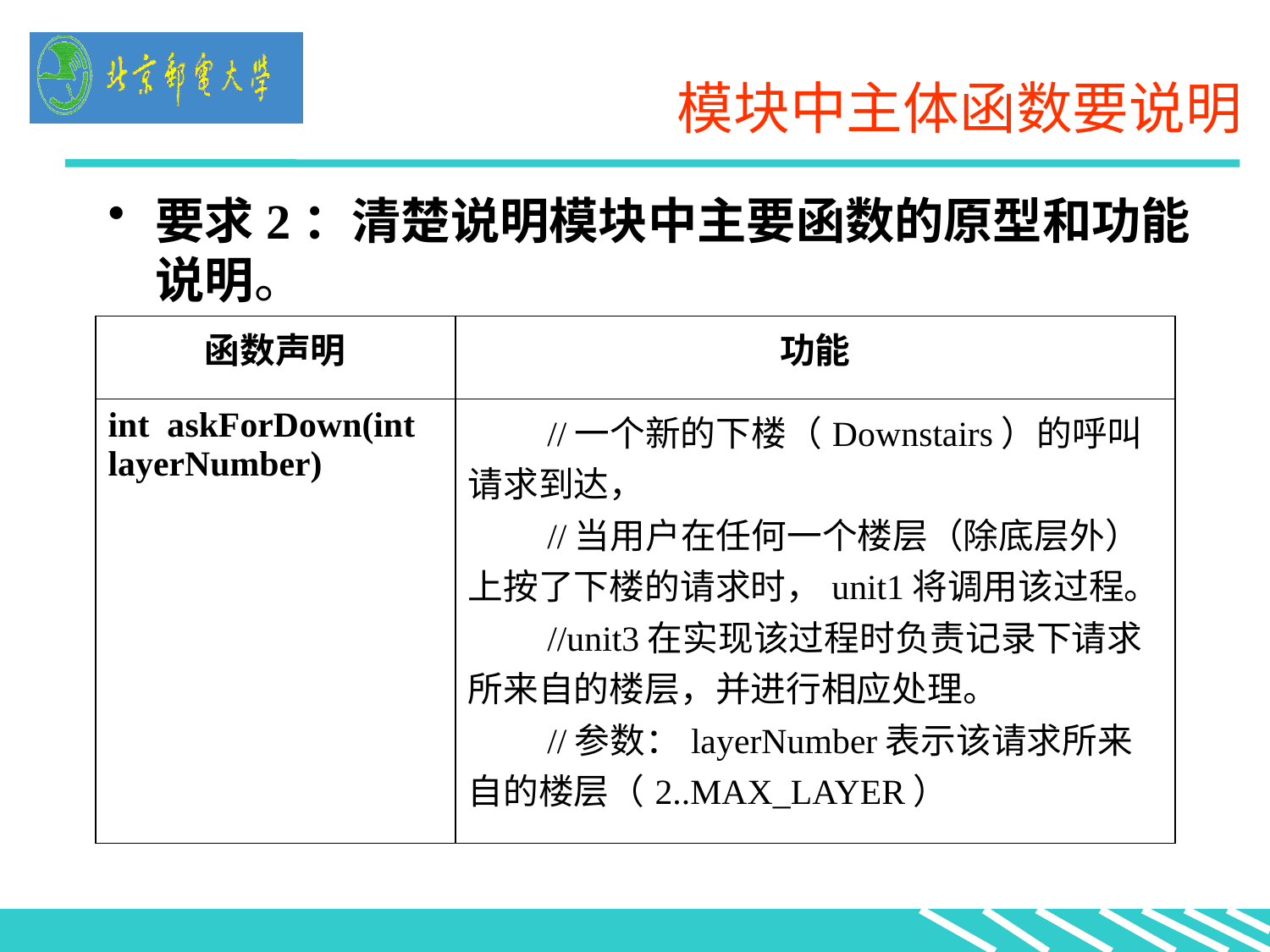

# 模块中主体函数要说明
要求2：清楚说明模块中主要函数的原型和功能说明。
| 函数声明 | 功能 |
| --- | --- |
| int askForDown(int layerNumber) | //一个新的下楼（Downstairs）的呼叫请求到达， //当用户在任何一个楼层（除底层外）上按了下楼的请求时，unit1将调用该过程。 //unit3在实现该过程时负责记录下请求所来自的楼层，并进行相应处理。 //参数：layerNumber表示该请求所来自的楼层（2..MAX\_LAYER） |